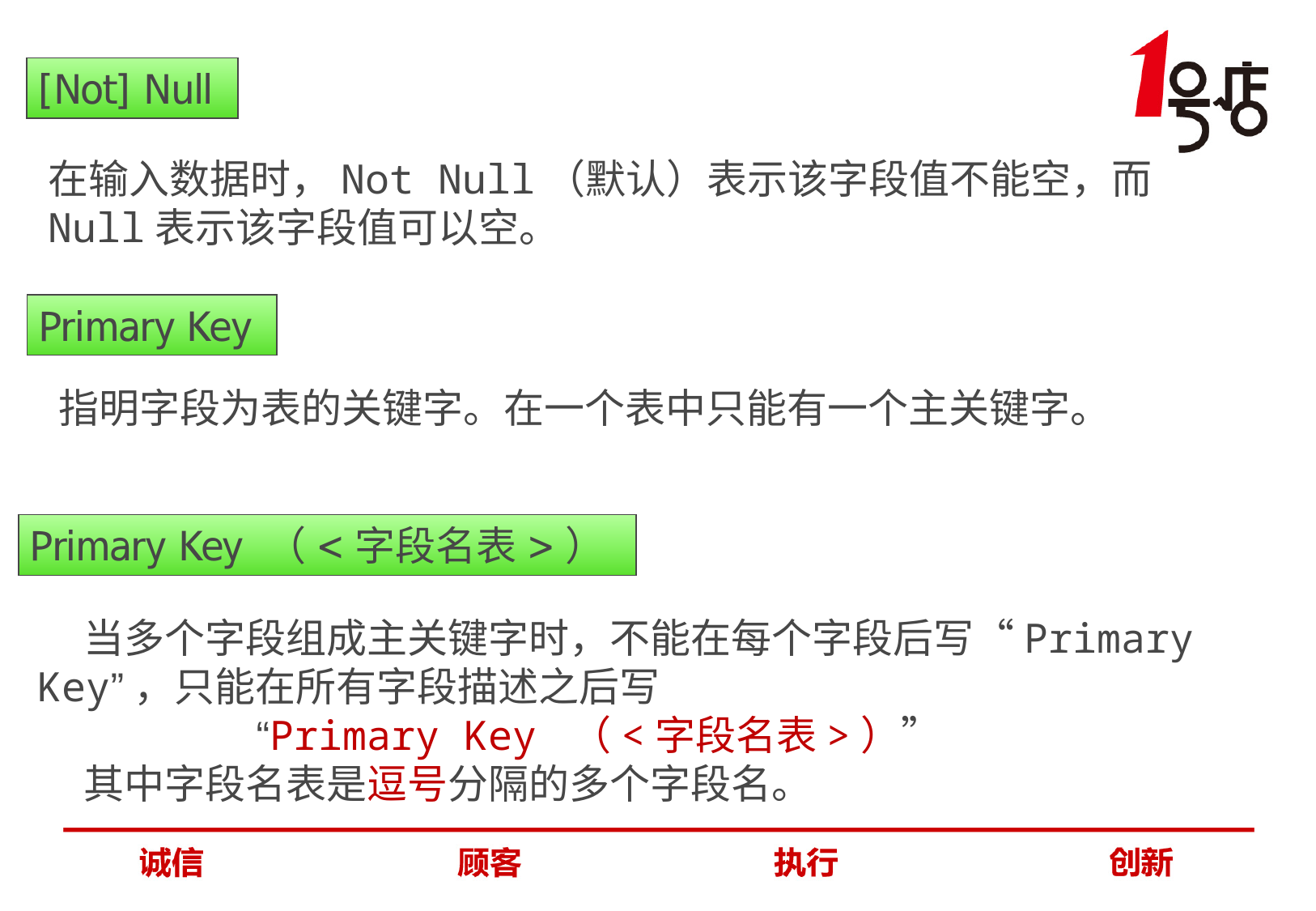

[Not] Null
在输入数据时，Not Null（默认）表示该字段值不能空，而Null表示该字段值可以空。
Primary Key
指明字段为表的关键字。在一个表中只能有一个主关键字。
Primary Key （<字段名表>）
    当多个字段组成主关键字时，不能在每个字段后写“Primary Key”，只能在所有字段描述之后写
         “Primary Key （<字段名表>）”
    其中字段名表是逗号分隔的多个字段名。